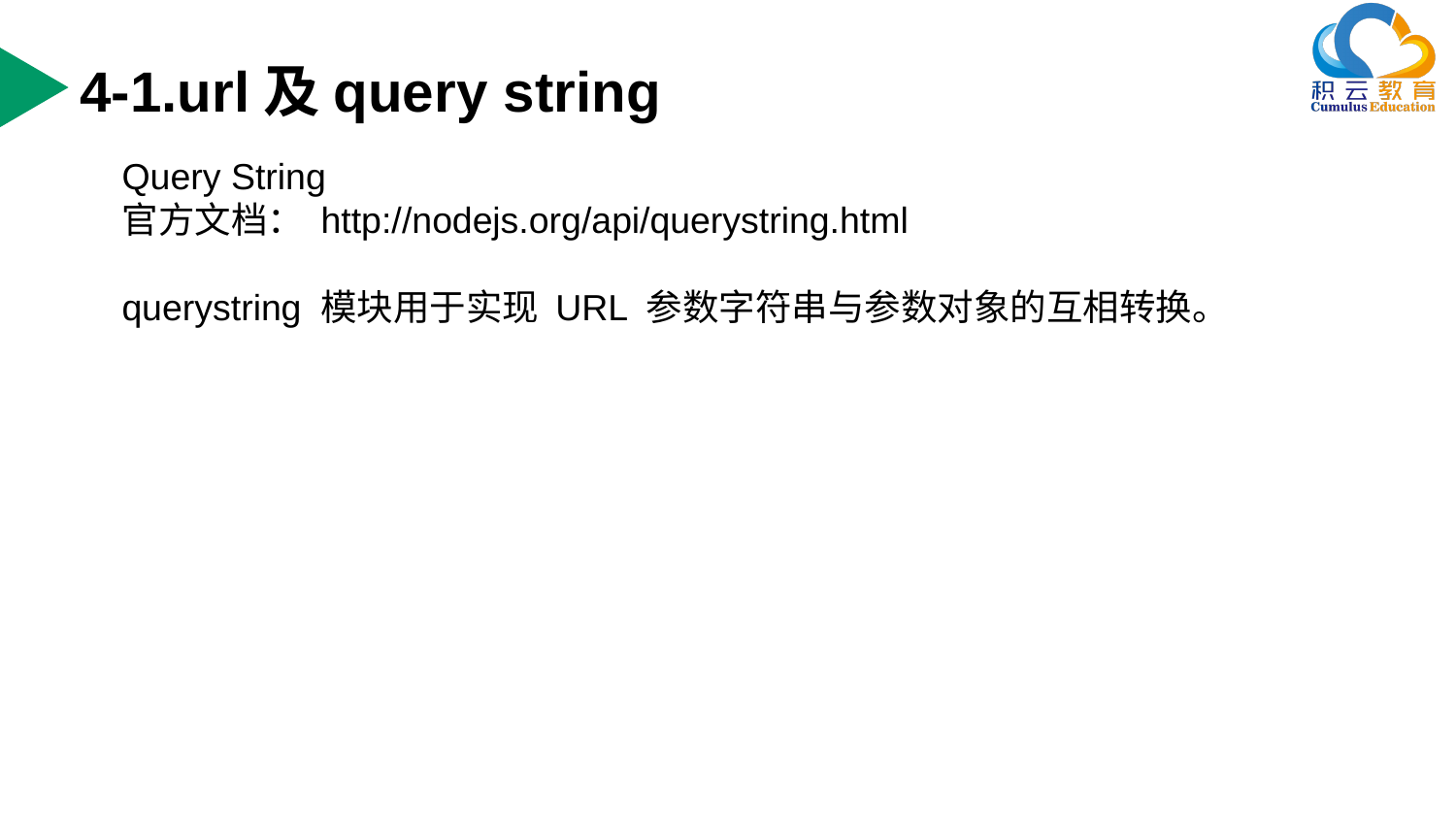

4-1.url及query string
Query String
官方文档： http://nodejs.org/api/querystring.html

querystring 模块用于实现 URL 参数字符串与参数对象的互相转换。